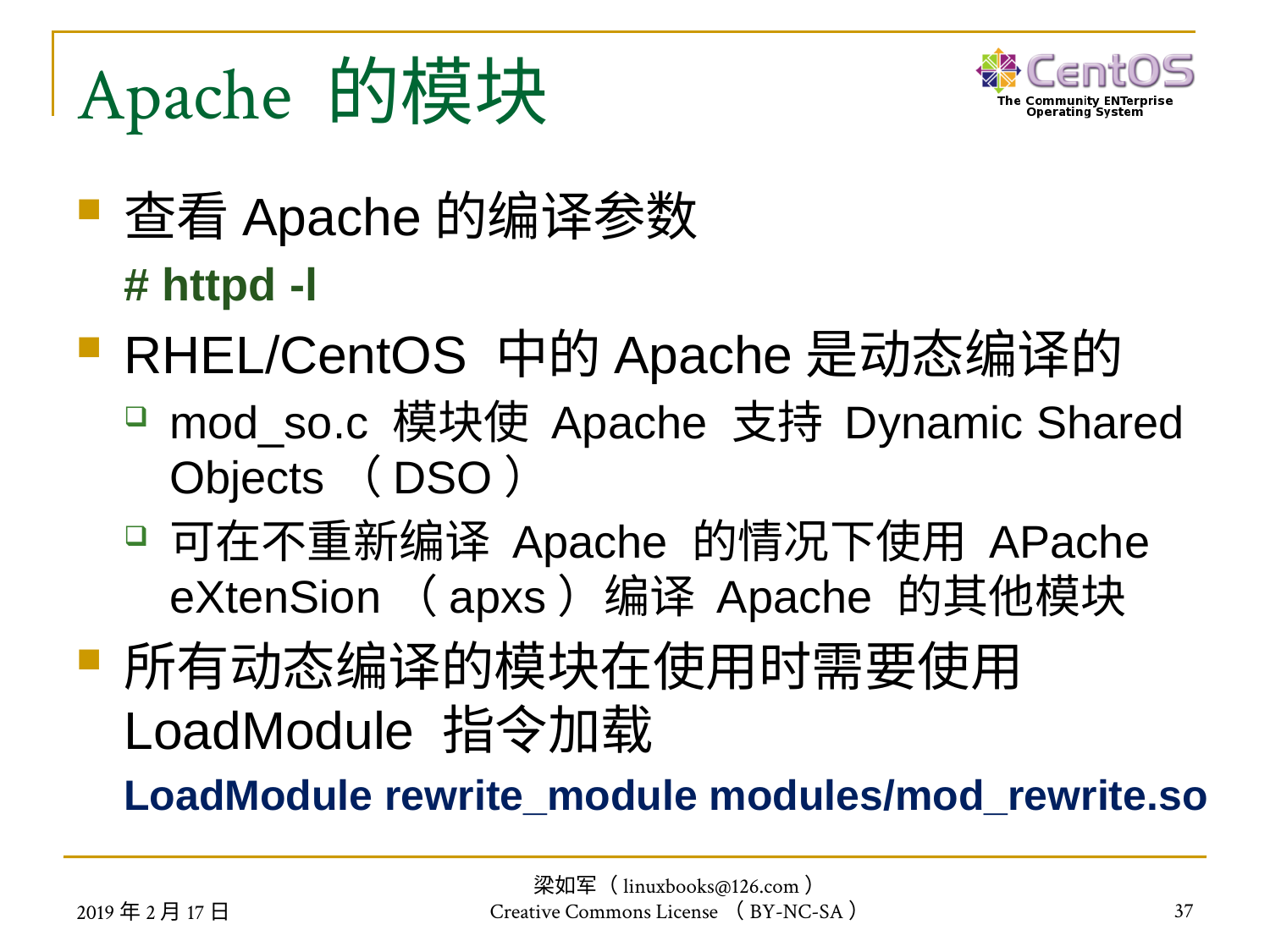

# Apache 的模块
查看Apache的编译参数
# httpd -l
RHEL/CentOS 中的Apache是动态编译的
mod_so.c 模块使 Apache 支持 Dynamic Shared Objects（DSO）
可在不重新编译 Apache 的情况下使用 APache eXtenSion（apxs）编译 Apache 的其他模块
所有动态编译的模块在使用时需要使用LoadModule 指令加载
LoadModule rewrite_module modules/mod_rewrite.so

梁如军（linuxbooks@126.com）
Creative Commons License（BY-NC-SA）
2019年2月17日
37